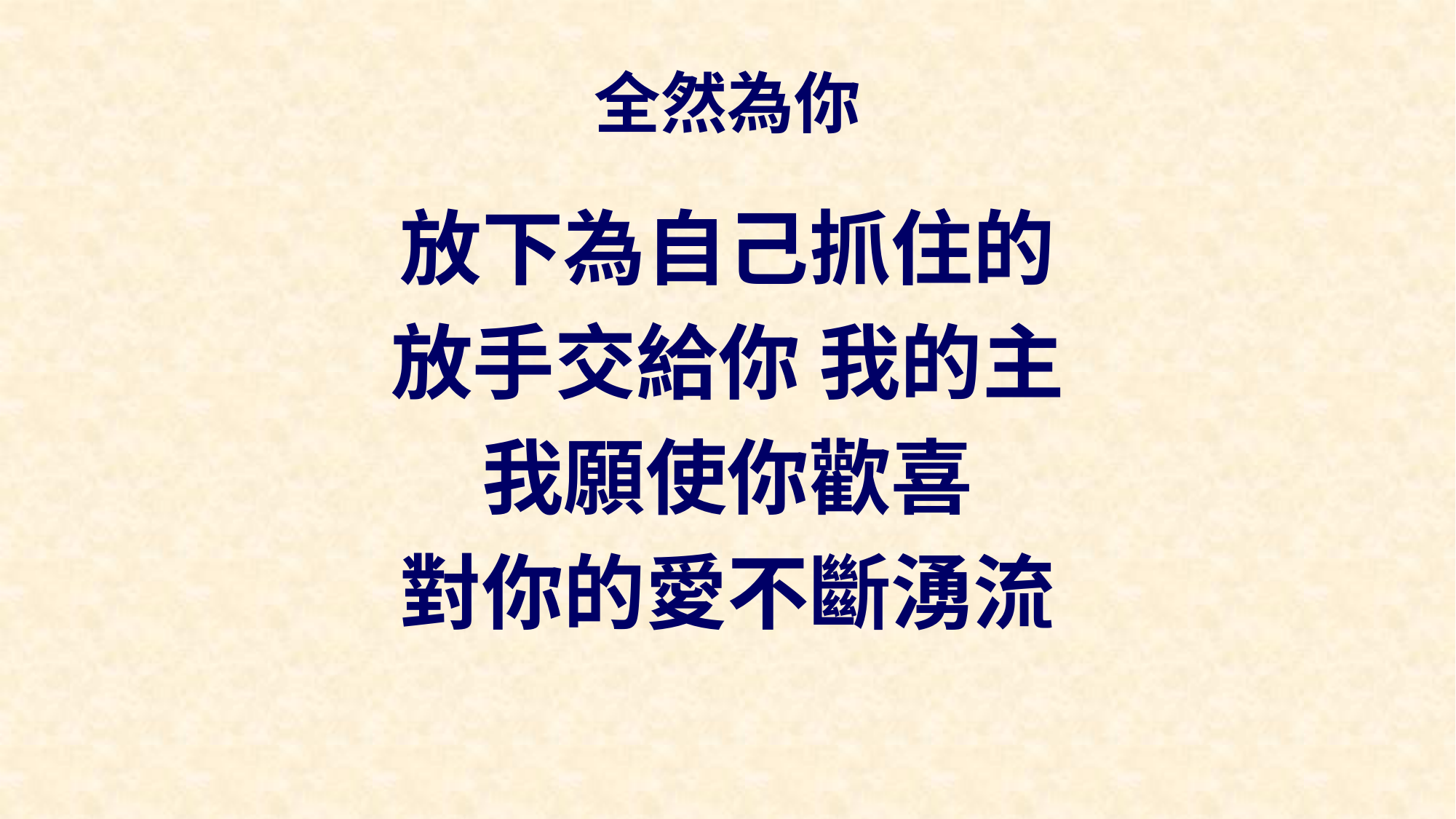

# 全然為你
放下為自己抓住的
放手交給你 我的主
我願使你歡喜
對你的愛不斷湧流